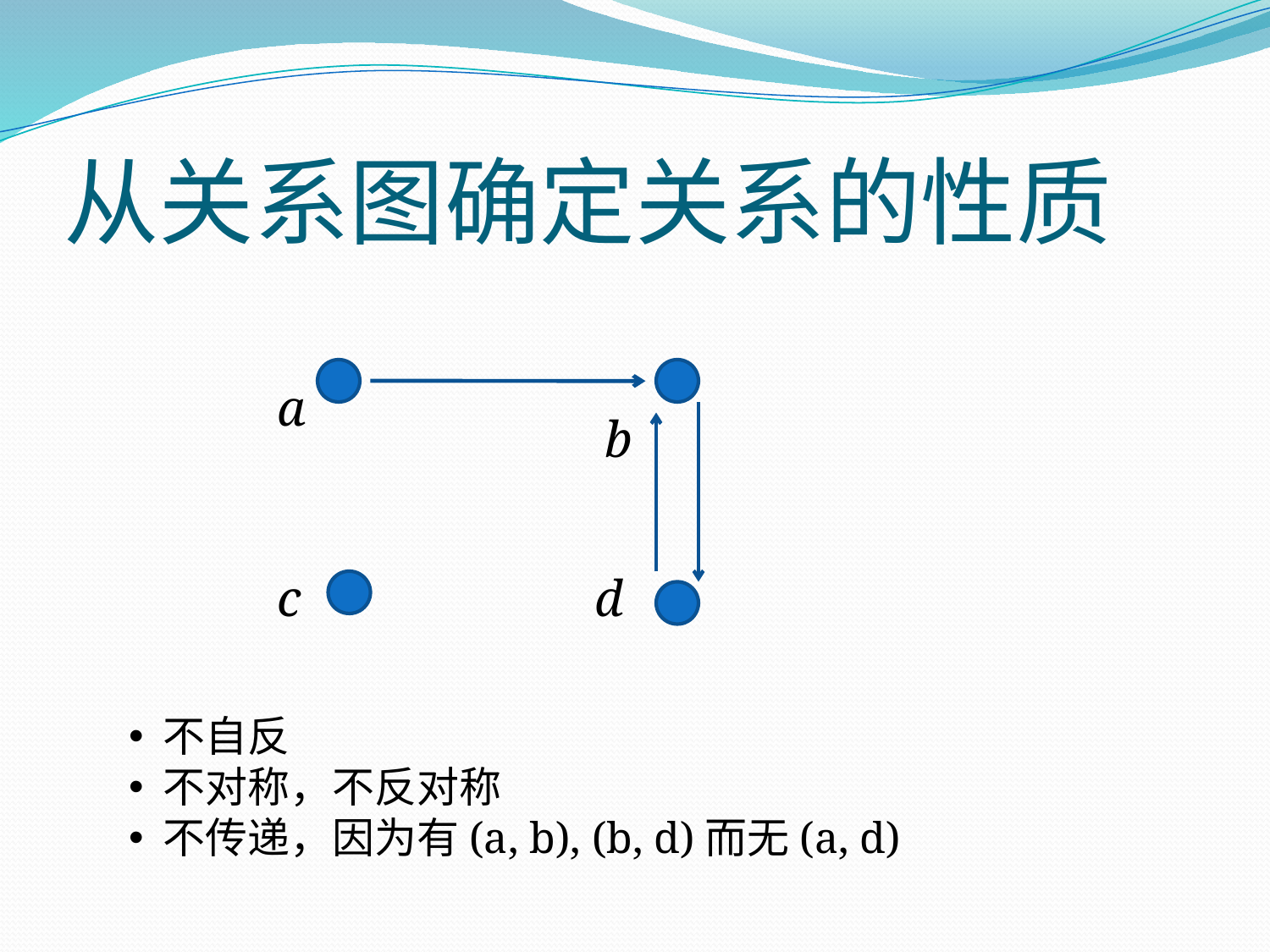

# 从关系图确定关系的性质

a
b
c
d

 不自反
 不对称，不反对称
 不传递，因为有(a, b), (b, d)而无(a, d)